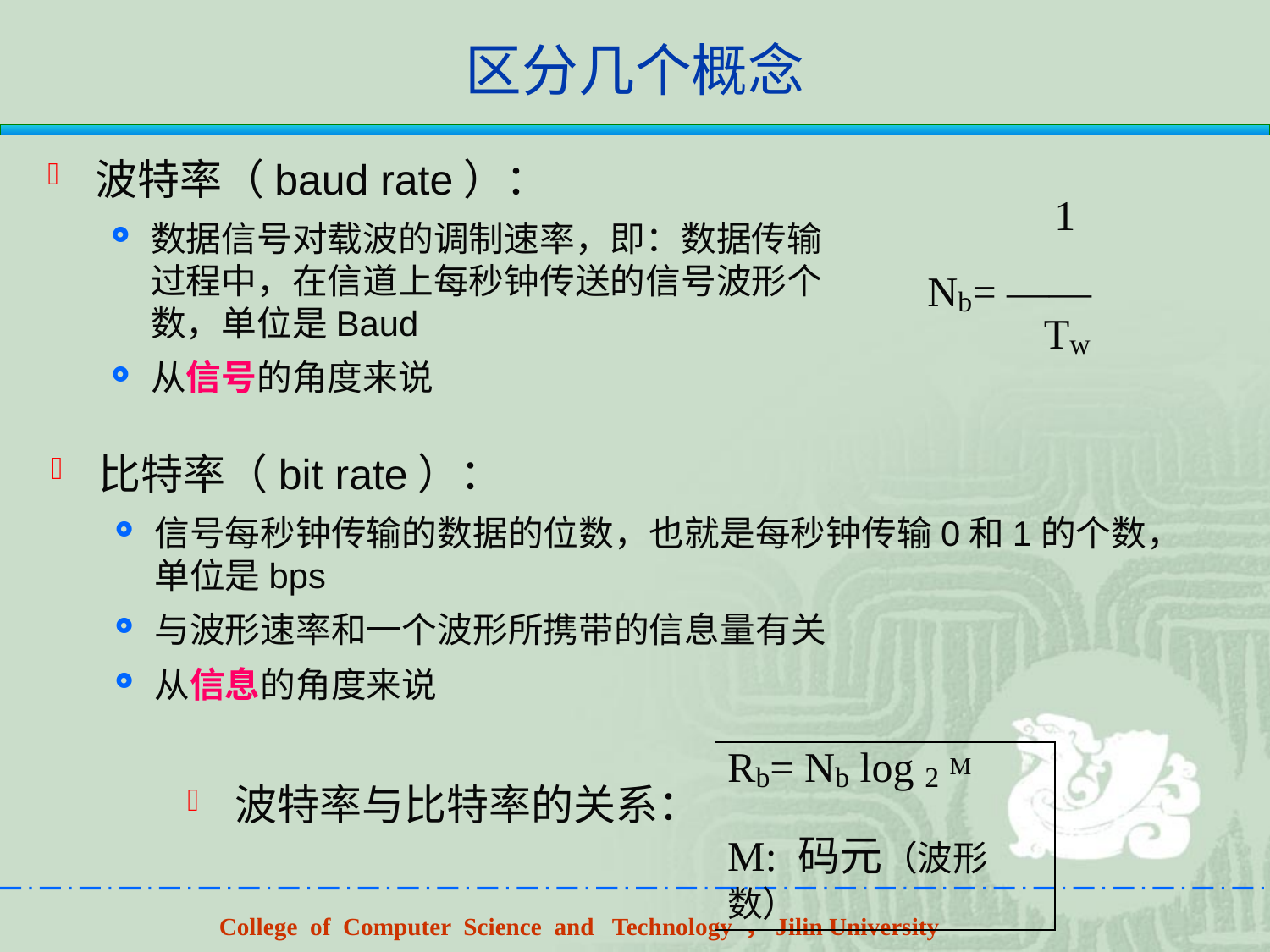

# 区分几个概念
波特率（baud rate）：
数据信号对载波的调制速率，即：数据传输过程中，在信道上每秒钟传送的信号波形个数，单位是Baud
从信号的角度来说
            1
Nb= ——
           Tw
比特率（bit rate）：
信号每秒钟传输的数据的位数，也就是每秒钟传输0和1的个数，单位是bps
与波形速率和一个波形所携带的信息量有关
从信息的角度来说
Rb= Nb log 2 M

M: 码元（波形数）
波特率与比特率的关系：